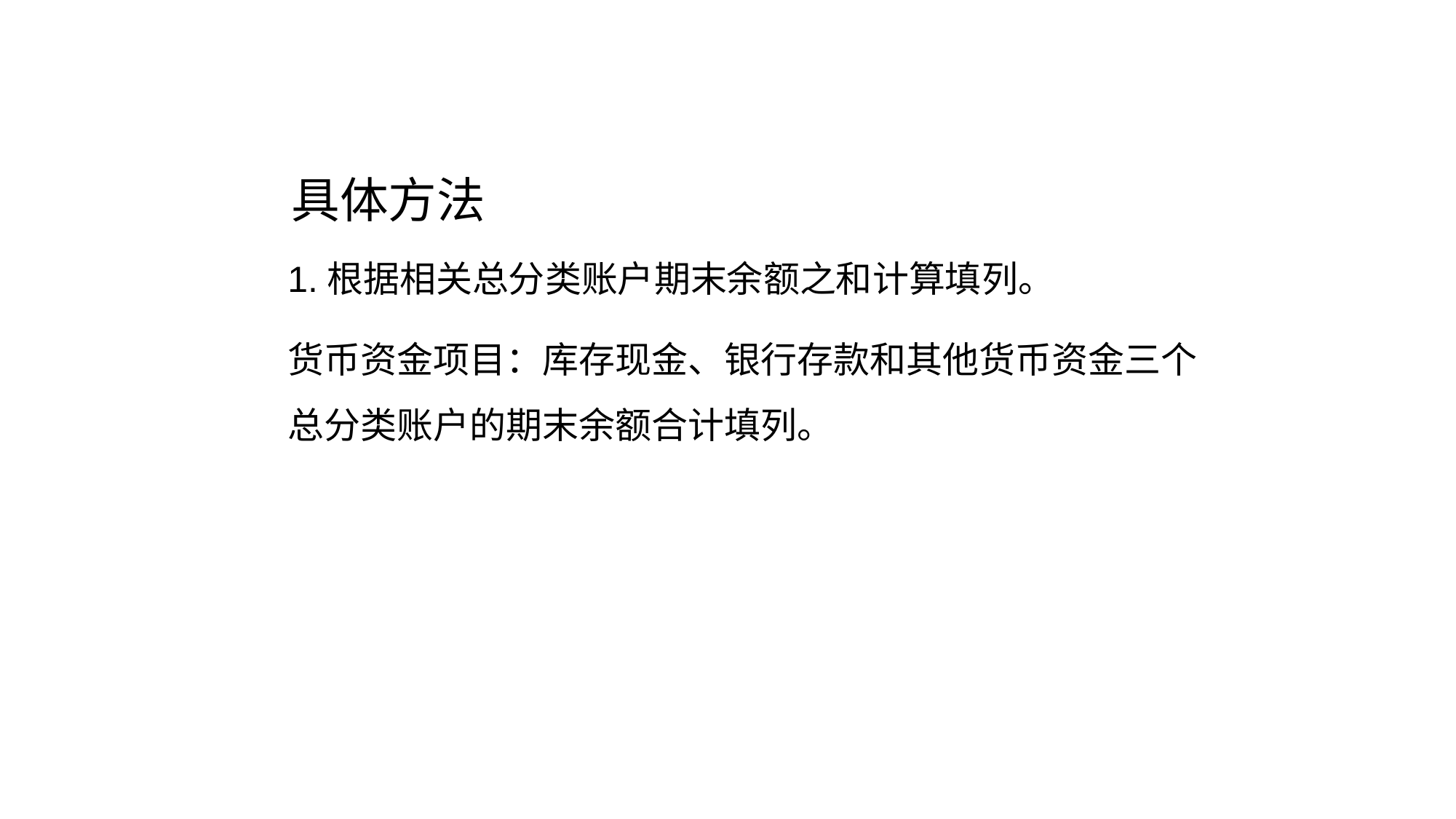

# 具体方法
1.根据相关总分类账户期末余额之和计算填列。
货币资金项目：库存现金、银行存款和其他货币资金三个总分类账户的期末余额合计填列。